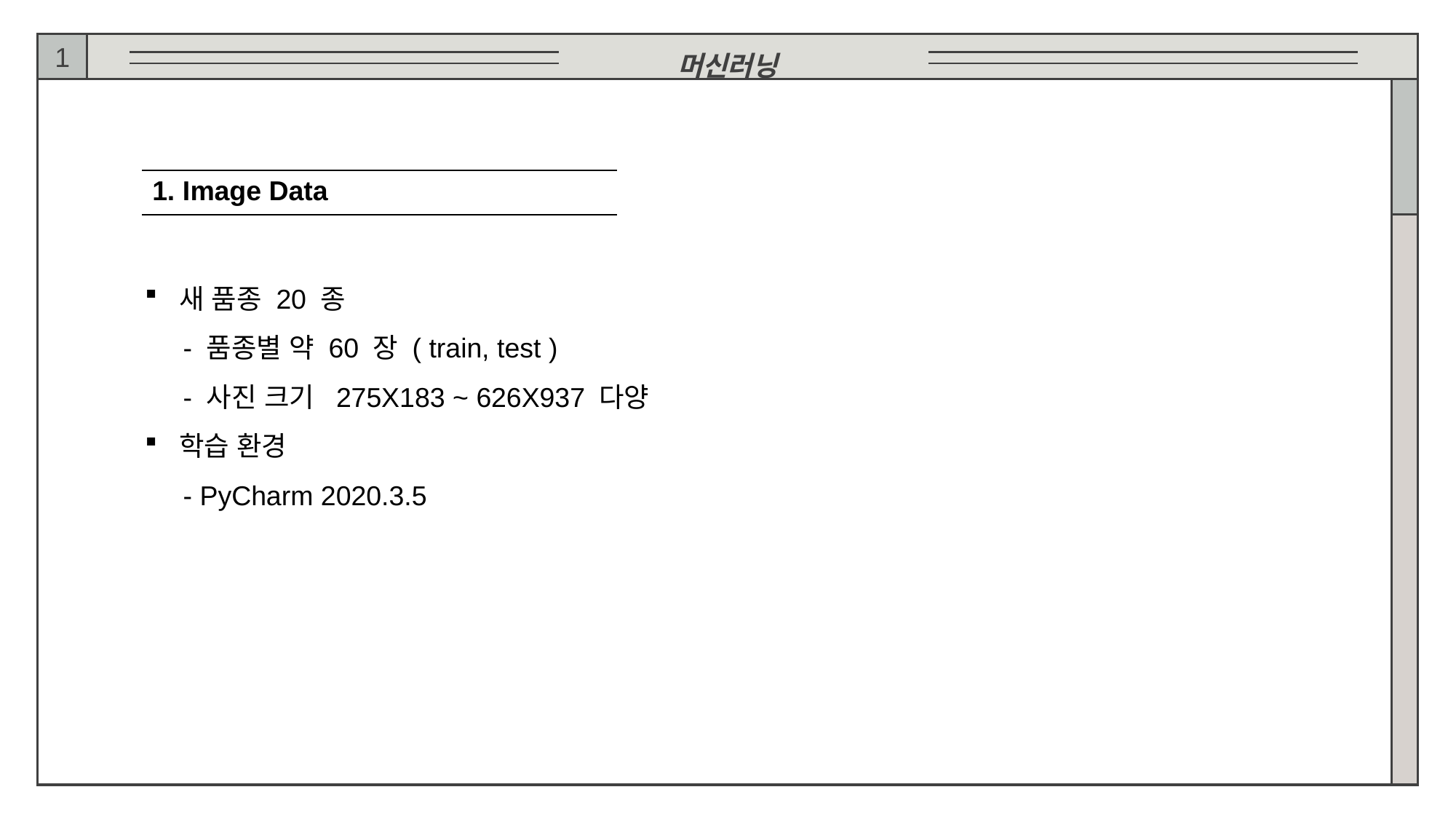

머신러닝
1

| 1. Image Data |
| --- |
새 품종 20 종
     - 품종별 약 60 장 ( train, test )
     - 사진 크기  275X183 ~ 626X937 다양
학습 환경
     - PyCharm 2020.3.5